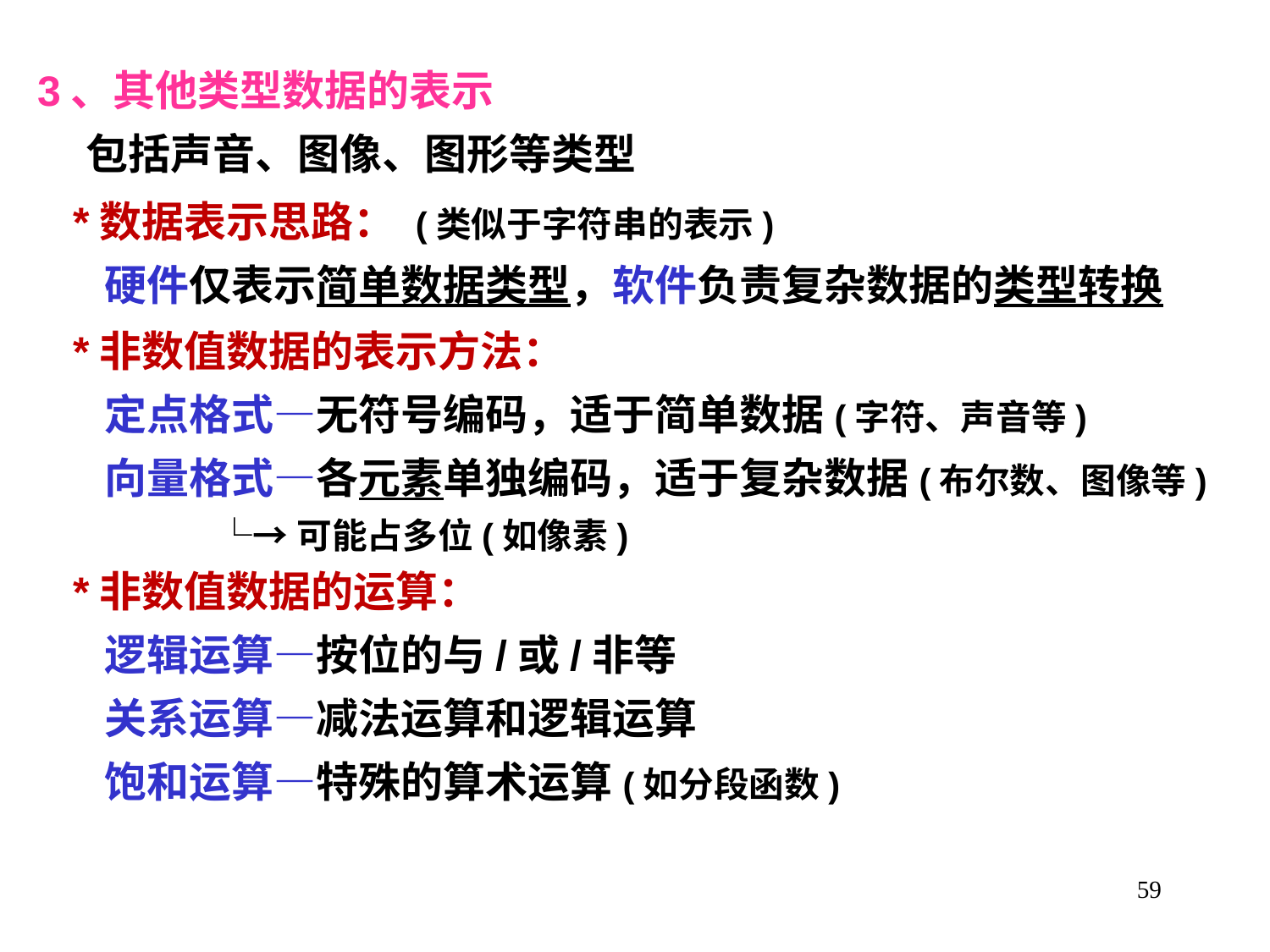

3、其他类型数据的表示
    包括声音、图像、图形等类型
   *数据表示思路： (类似于字符串的表示)
      硬件仅表示简单数据类型，软件负责复杂数据的类型转换
   *非数值数据的表示方法：
      定点格式—无符号编码，适于简单数据(字符、声音等)
      向量格式—各元素单独编码，适于复杂数据(布尔数、图像等)
                       └→可能占多位(如像素)
   *非数值数据的运算：
      逻辑运算—按位的与/或/非等
      关系运算—减法运算和逻辑运算
      饱和运算—特殊的算术运算(如分段函数)
59